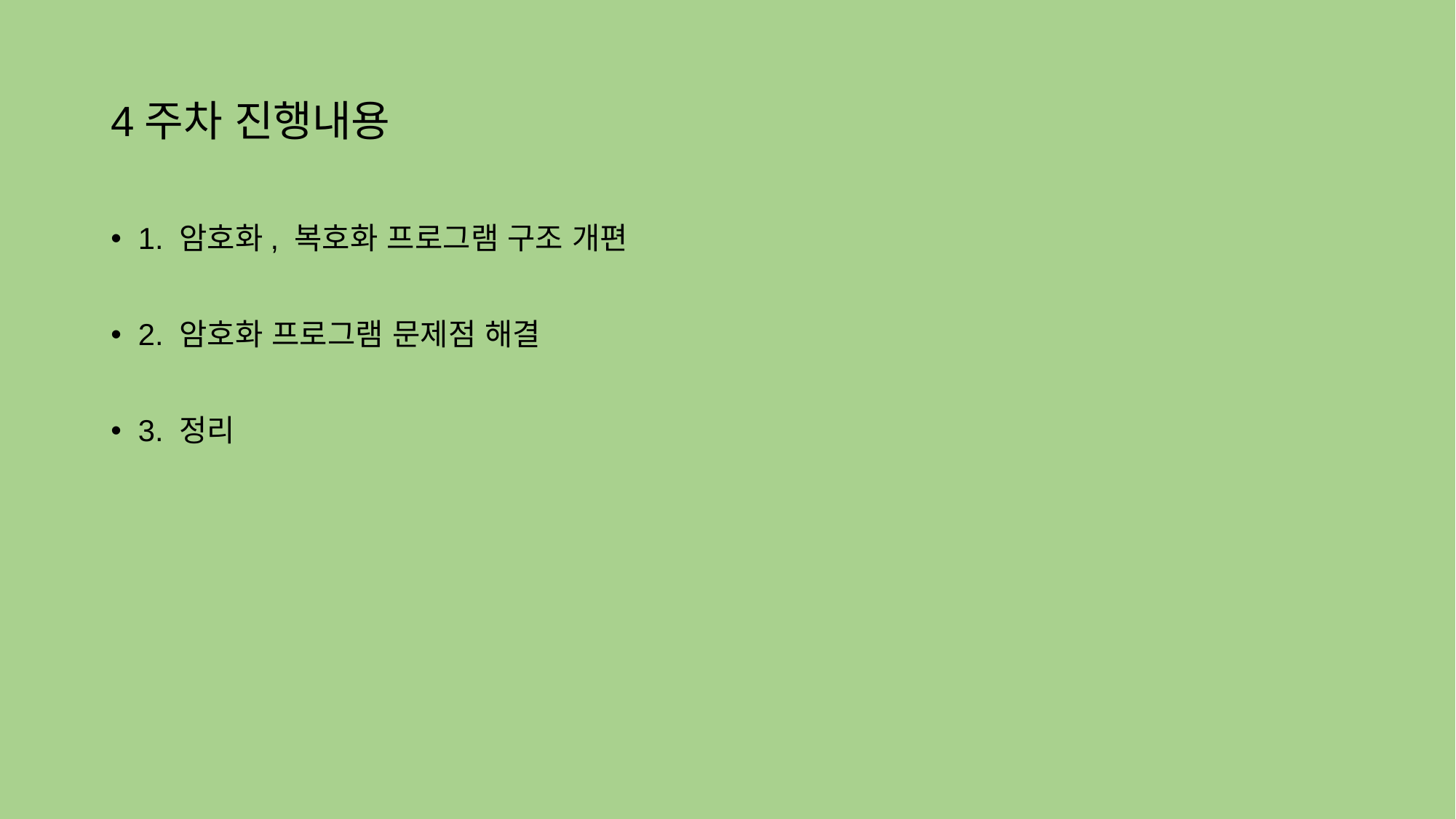

# 4주차 진행내용
1. 암호화, 복호화 프로그램 구조 개편

2. 암호화 프로그램 문제점 해결

3. 정리